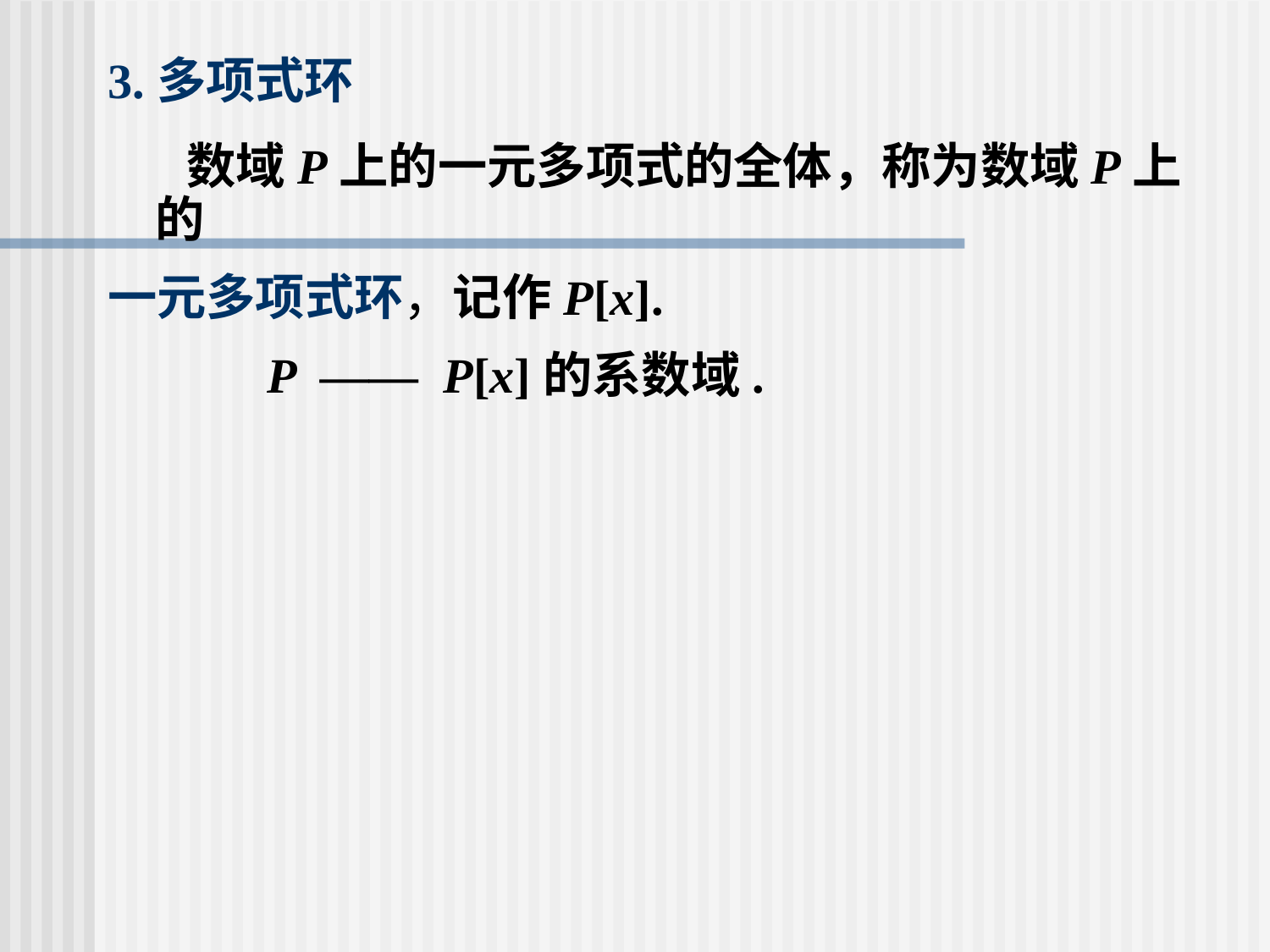

# 3.多项式环
      数域P上的一元多项式的全体，称为数域P上的
一元多项式环，记作P[x].
             P  ——  P[x]的系数域.